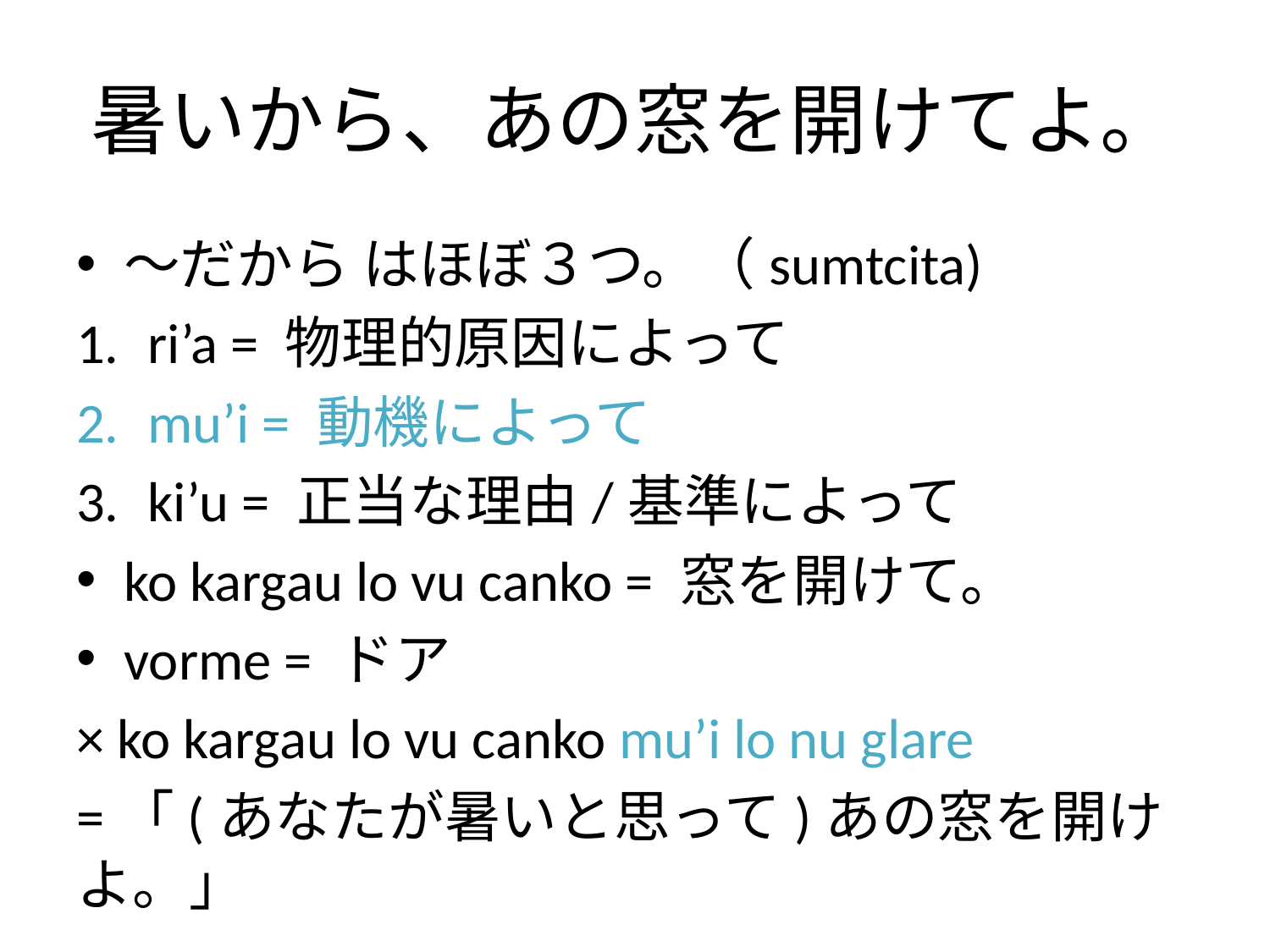

# 暑いから、あの窓を開けてよ。
～だから はほぼ３つ。（sumtcita)
ri’a = 物理的原因によって
mu’i = 動機によって
ki’u = 正当な理由/基準によって
ko kargau lo vu canko = 窓を開けて。
vorme = ドア
× ko kargau lo vu canko mu’i lo nu glare
=「(あなたが暑いと思って)あの窓を開けよ。」